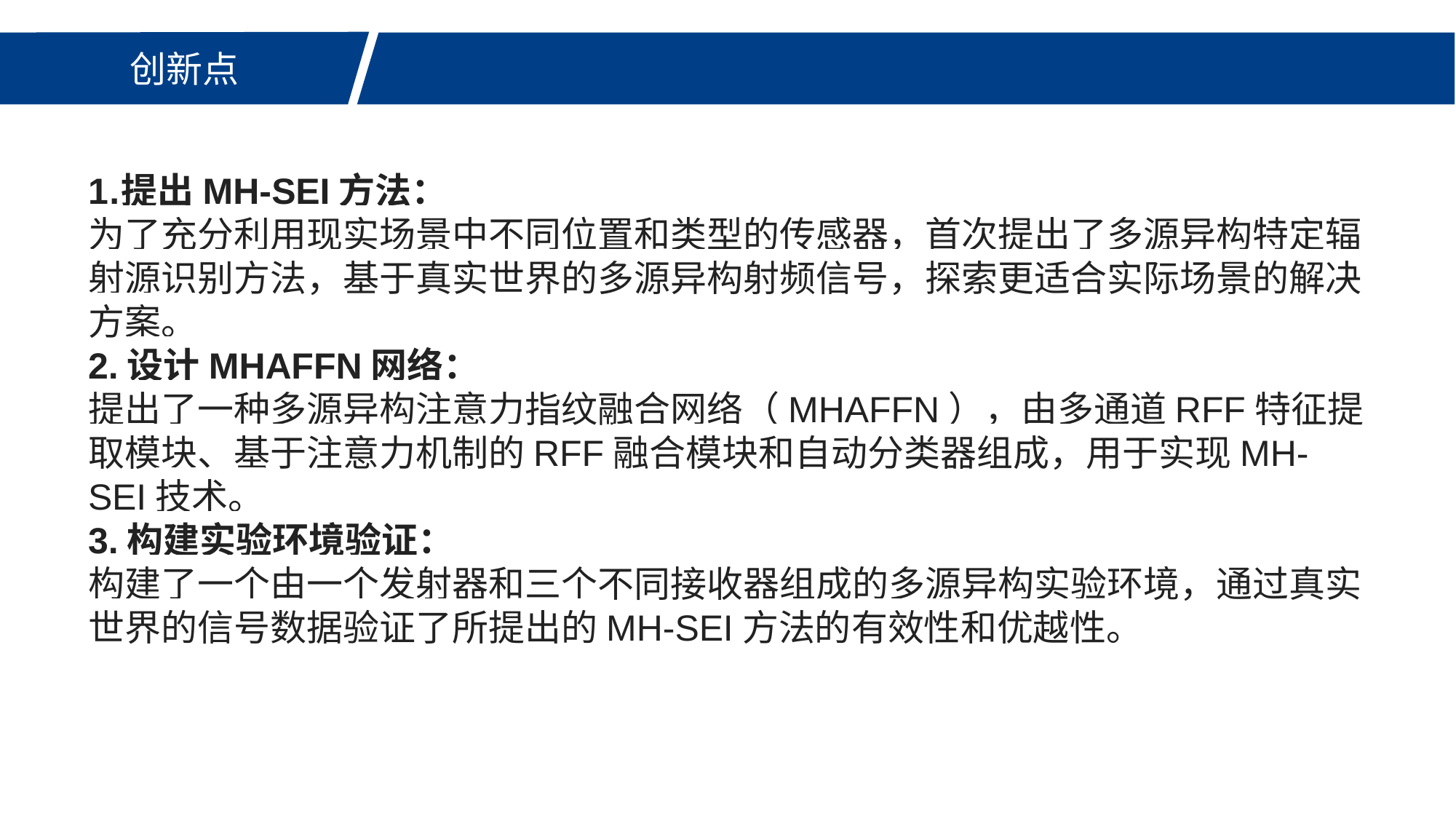

创新点

提出MH-SEI方法：
为了充分利用现实场景中不同位置和类型的传感器，首次提出了多源异构特定辐射源识别方法，基于真实世界的多源异构射频信号，探索更适合实际场景的解决方案。
2.设计MHAFFN网络：
提出了一种多源异构注意力指纹融合网络（MHAFFN），由多通道RFF特征提取模块、基于注意力机制的RFF融合模块和自动分类器组成，用于实现MH-SEI技术。
3.构建实验环境验证：
构建了一个由一个发射器和三个不同接收器组成的多源异构实验环境，通过真实世界的信号数据验证了所提出的MH-SEI方法的有效性和优越性。

KEYWORD
KEYWORD
KEYWORD
Click here to enter your text.Click here to enter your text.Click here to enter your text.Click here to enter your text.Click here to enter your text.Click here to enter your text.Click here to enter your text.Click here to enter your text.Click here to enter your text.Click here to enter your text.Click here to enter your text.Click here to enter your text.Click here to enter your text.Click here to enter your text.Click here to enter your text.Click here to enter your text.